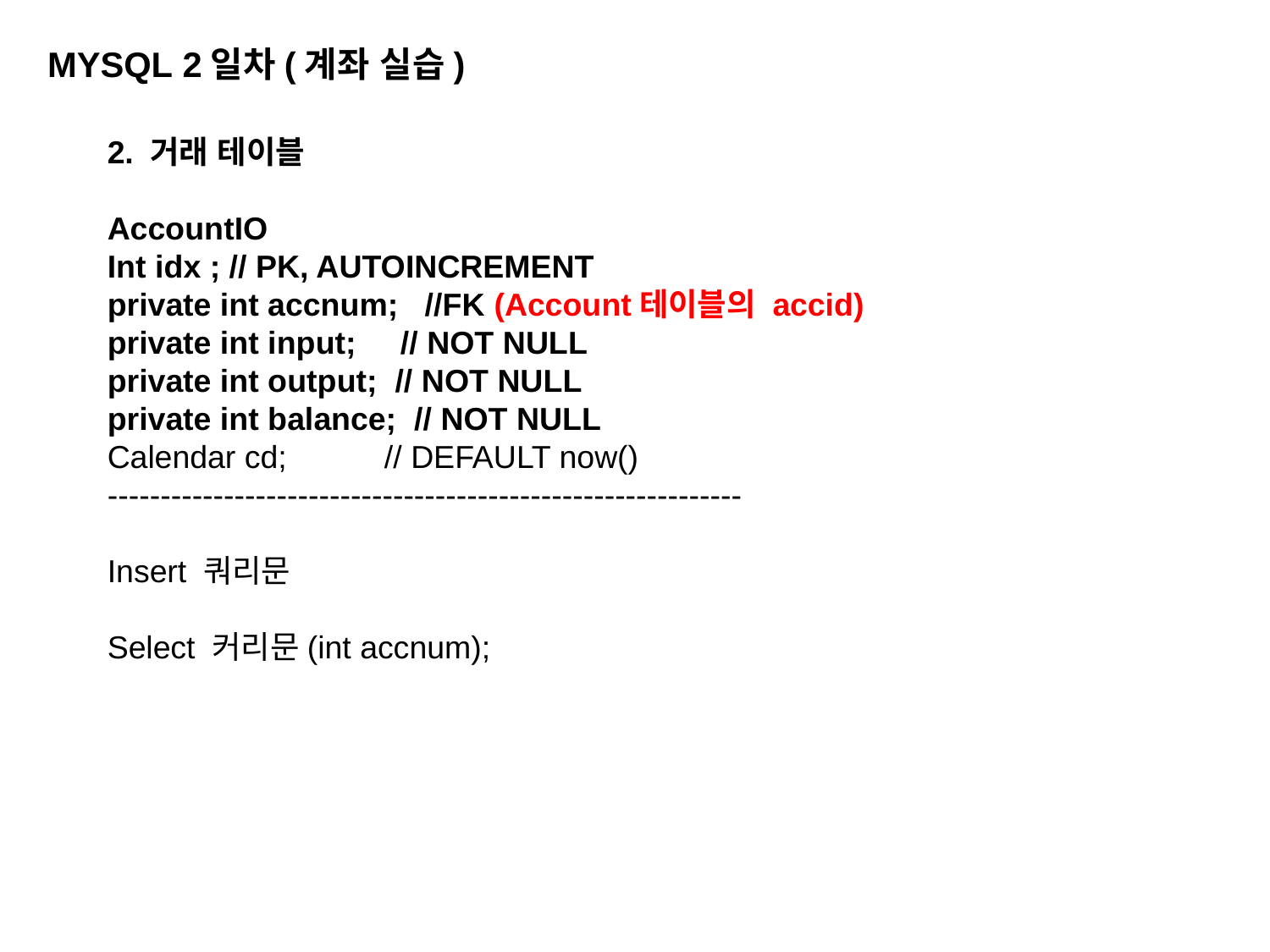

MYSQL 2일차(계좌 실습)
2. 거래 테이블

AccountIO
Int idx ; // PK, AUTOINCREMENT
private int accnum;   //FK (Account테이블의 accid)
private int input;     // NOT NULL
private int output;  // NOT NULL
private int balance;  // NOT NULL
Calendar cd;           // DEFAULT now()
------------------------------------------------------------

Insert 쿼리문

Select 커리문(int accnum);